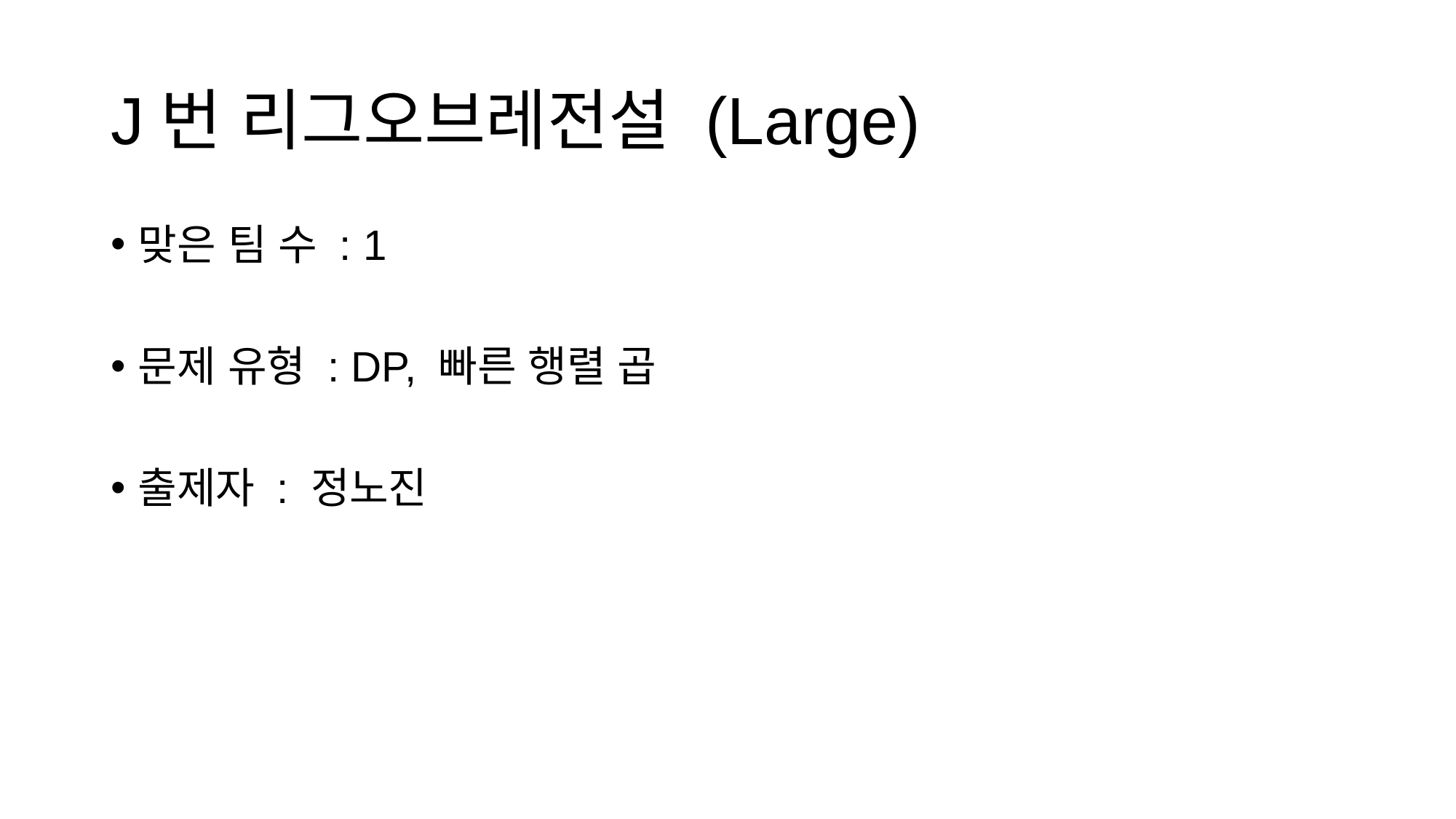

# J번 리그오브레전설 (Large)
맞은 팀 수 : 1

문제 유형 : DP, 빠른 행렬 곱

출제자 : 정노진